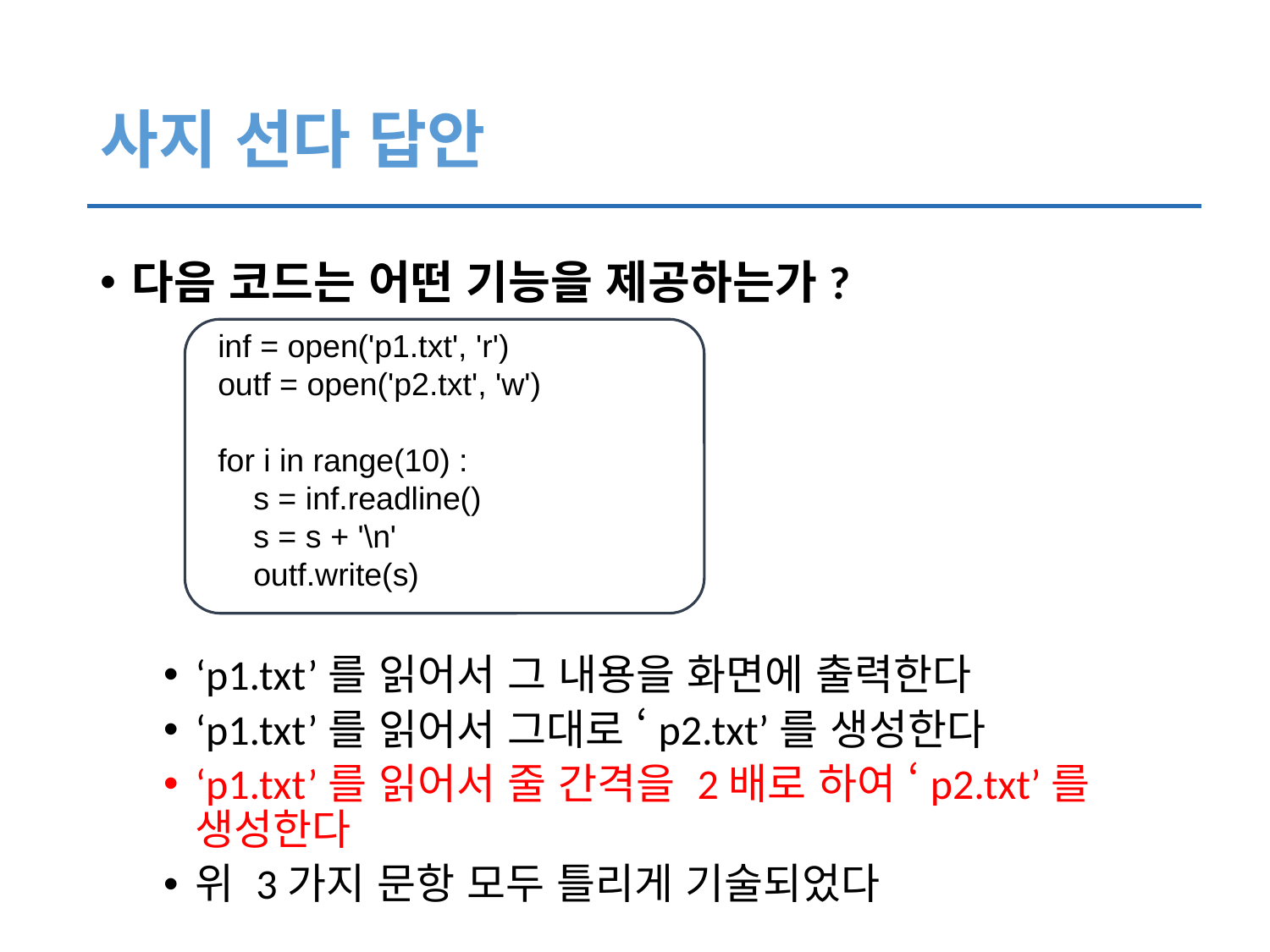

# 사지 선다 답안
다음 코드는 어떤 기능을 제공하는가?

‘p1.txt’를 읽어서 그 내용을 화면에 출력한다
‘p1.txt’를 읽어서 그대로 ‘p2.txt’를 생성한다
‘p1.txt’를 읽어서 줄 간격을 2배로 하여 ‘p2.txt’를 생성한다
위 3가지 문항 모두 틀리게 기술되었다

inf = open('p1.txt', 'r')
outf = open('p2.txt', 'w')

for i in range(10) :
    s = inf.readline()
    s = s + '\n'
    outf.write(s)